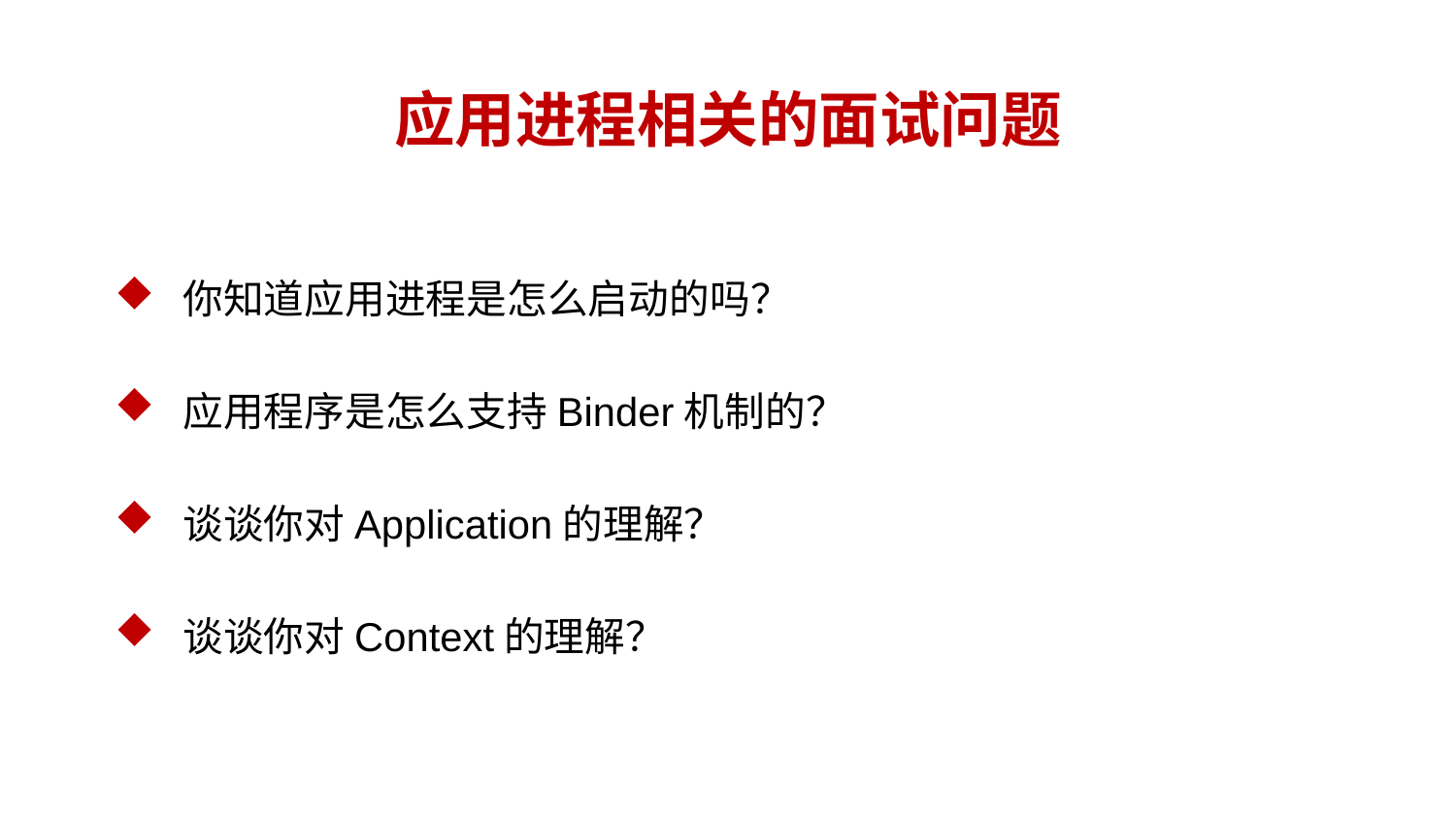

# 应用进程相关的面试问题
  你知道应用进程是怎么启动的吗？
  应用程序是怎么支持Binder机制的？
  谈谈你对Application的理解？
  谈谈你对Context的理解？